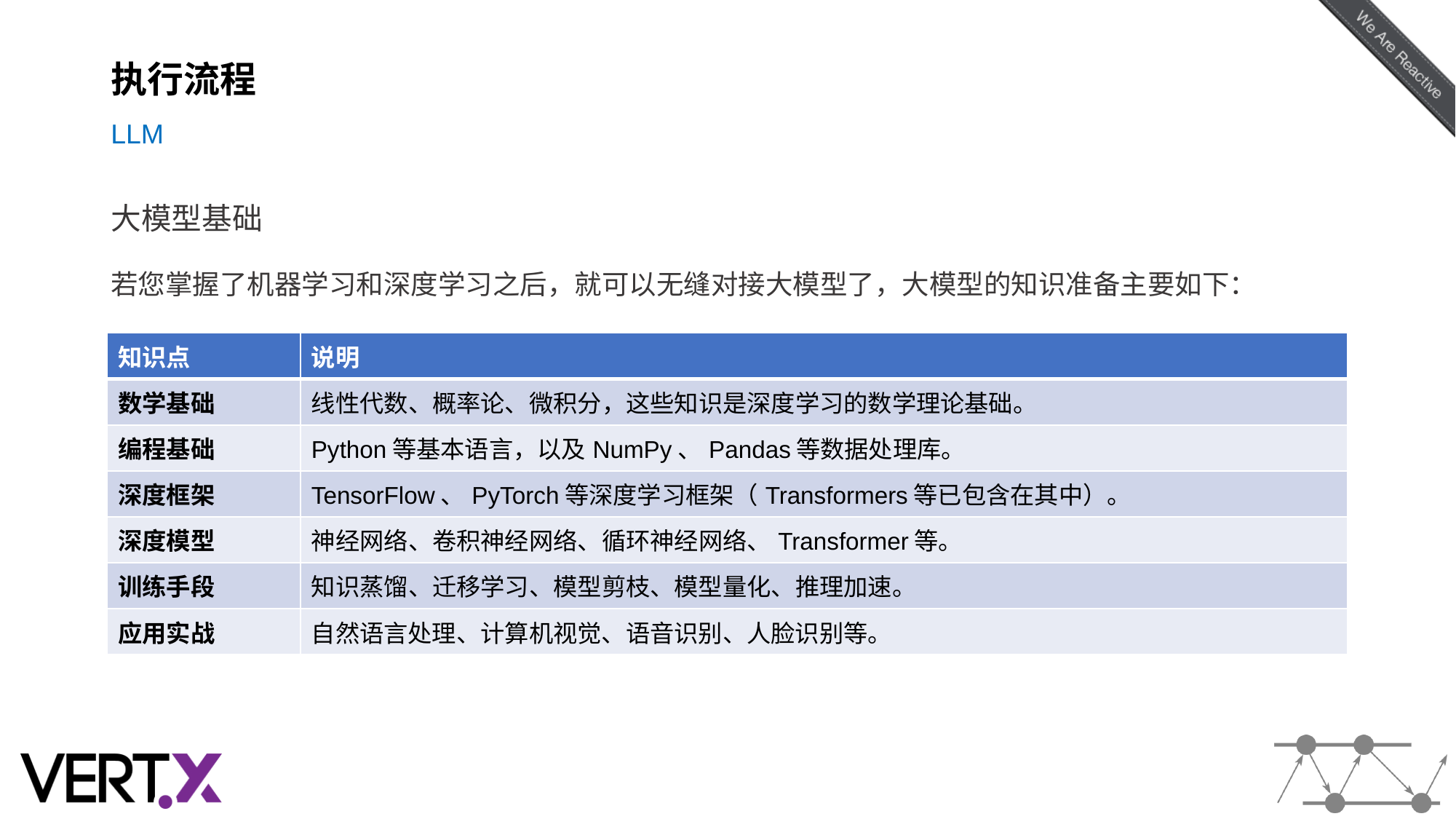

# 执行流程 LLM
大模型基础
若您掌握了机器学习和深度学习之后，就可以无缝对接大模型了，大模型的知识准备主要如下：

| 知识点 | 说明 |
| --- | --- |
| 数学基础 | 线性代数、概率论、微积分，这些知识是深度学习的数学理论基础。 |
| 编程基础 | Python等基本语言，以及NumPy、Pandas等数据处理库。 |
| 深度框架 | TensorFlow、PyTorch等深度学习框架（Transformers等已包含在其中）。 |
| 深度模型 | 神经网络、卷积神经网络、循环神经网络、Transformer等。 |
| 训练手段 | 知识蒸馏、迁移学习、模型剪枝、模型量化、推理加速。 |
| 应用实战 | 自然语言处理、计算机视觉、语音识别、人脸识别等。 |